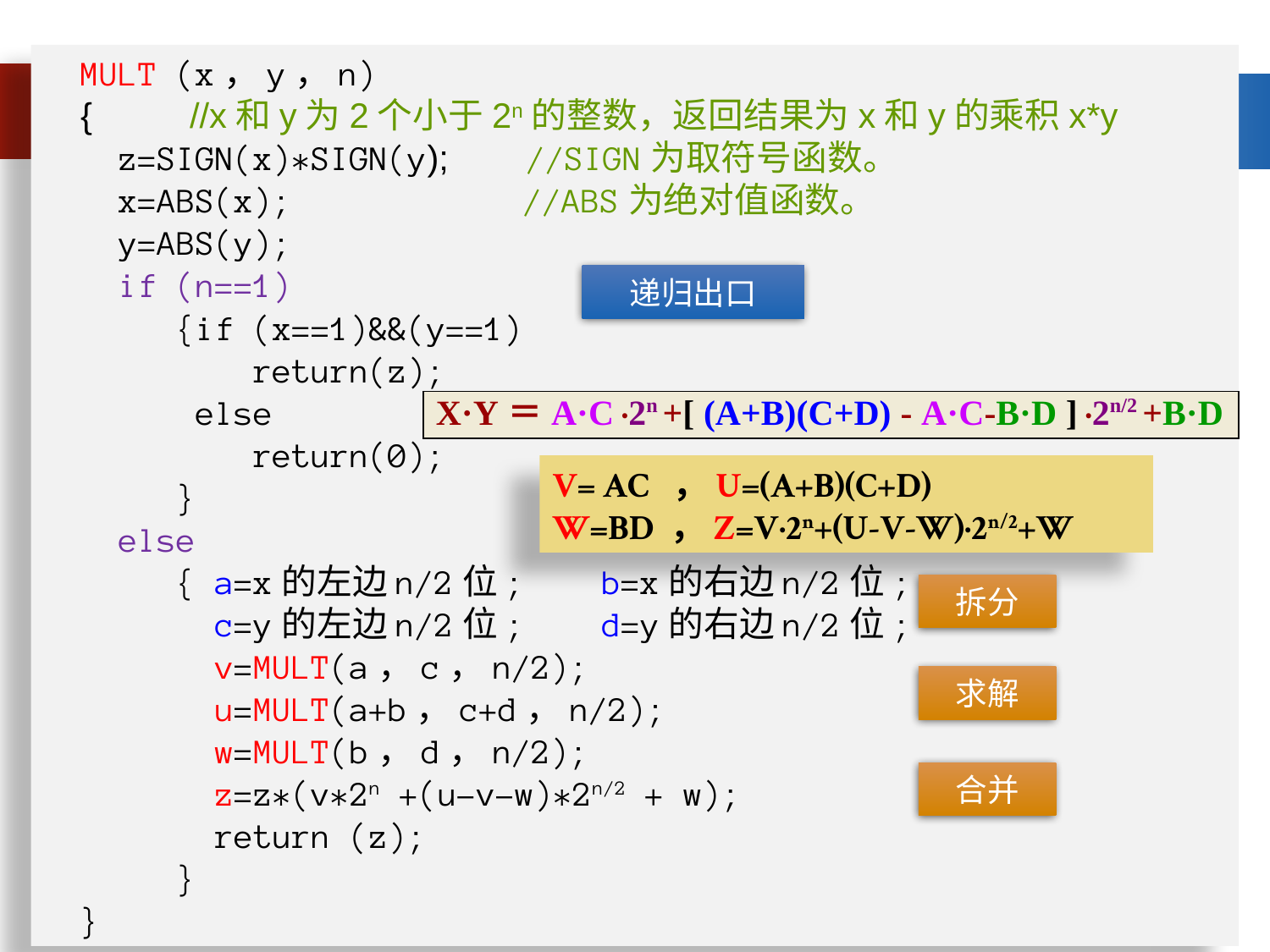

MULT (x，y，n)
{          //x和y为2个小于2n的整数，返回结果为x和y的乘积x*y
  z=SIGN(x)*SIGN(y);        //SIGN为取符号函数。
  x=ABS(x);            //ABS为绝对值函数。
  y=ABS(y);
  if (n==1)
     {if (x==1)&&(y==1)
         return(z);
      else
         return(0);
     }
  else
     { a=x的左边n/2位;    b=x的右边n/2位;
       c=y的左边n/2位;    d=y的右边n/2位;
       v=MULT(a，c，n/2);
       u=MULT(a+b，c+d，n/2);
       w=MULT(b，d，n/2);
       z=z*(v*2n +(u-v-w)*2n/2 + w);
       return (z);
     }
}
3.5 求解大整数乘法和矩阵乘法问题
递归出口
X·Y＝A·C ·2n +[ (A+B)(C+D) - A·C-B·D ] ·2n/2 +B·D
V= AC  ，U=(A+B)(C+D)
W=BD ，Z=V·2n+(U-V-W)·2n/2+W
拆分
求解
合并